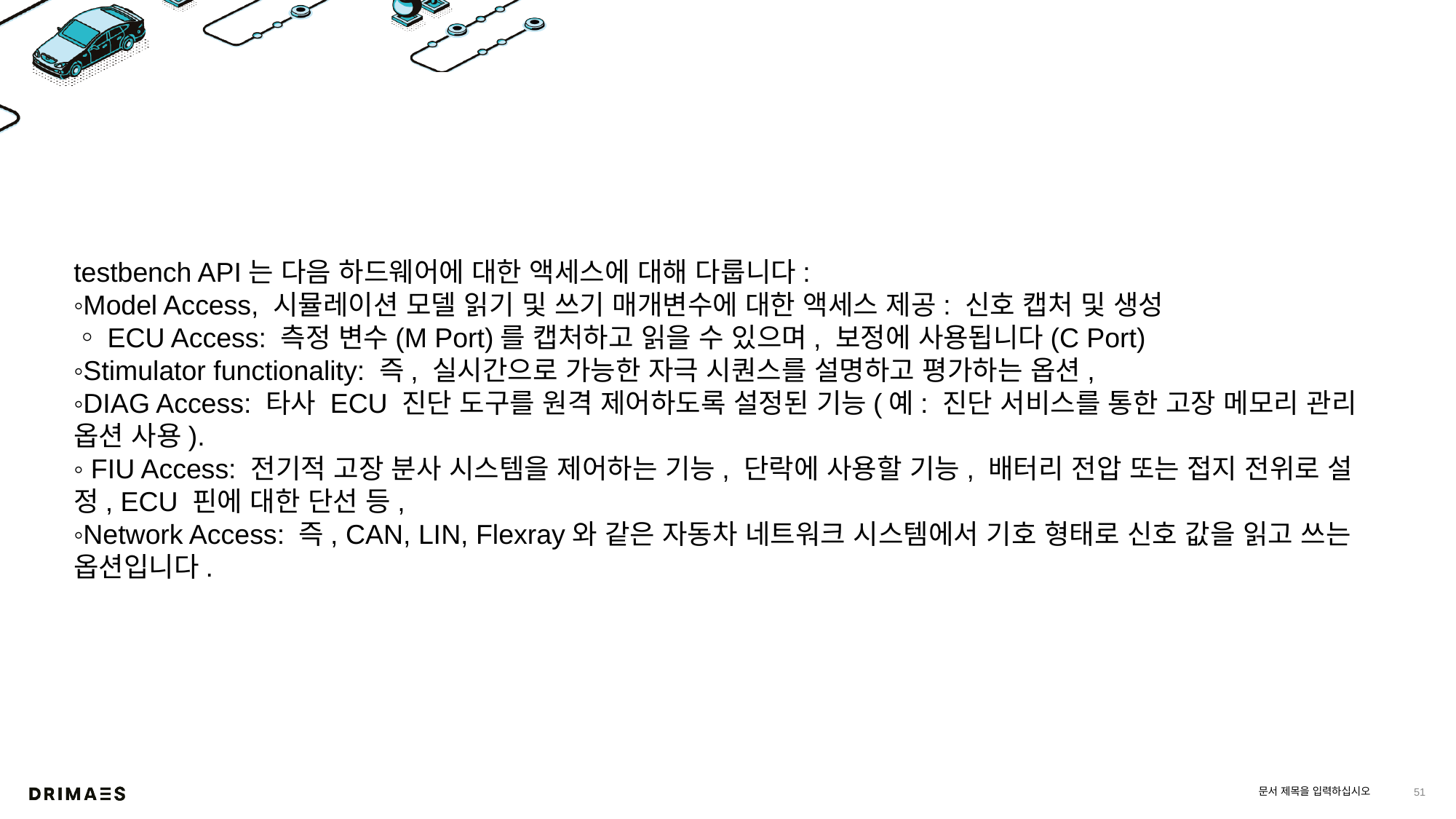

#

testbench API는 다음 하드웨어에 대한 액세스에 대해 다룹니다:
◦Model Access, 시뮬레이션 모델 읽기 및 쓰기 매개변수에 대한 액세스 제공: 신호 캡처 및 생성
◦ECU Access: 측정 변수(M Port)를 캡처하고 읽을 수 있으며, 보정에 사용됩니다(C Port)
◦Stimulator functionality: 즉, 실시간으로 가능한 자극 시퀀스를 설명하고 평가하는 옵션,
◦DIAG Access: 타사 ECU 진단 도구를 원격 제어하도록 설정된 기능(예: 진단 서비스를 통한 고장 메모리 관리 옵션 사용).
◦ FIU Access: 전기적 고장 분사 시스템을 제어하는 기능, 단락에 사용할 기능, 배터리 전압 또는 접지 전위로 설정, ECU 핀에 대한 단선 등,
◦Network Access: 즉, CAN, LIN, Flexray와 같은 자동차 네트워크 시스템에서 기호 형태로 신호 값을 읽고 쓰는 옵션입니다.
문서 제목을 입력하십시오